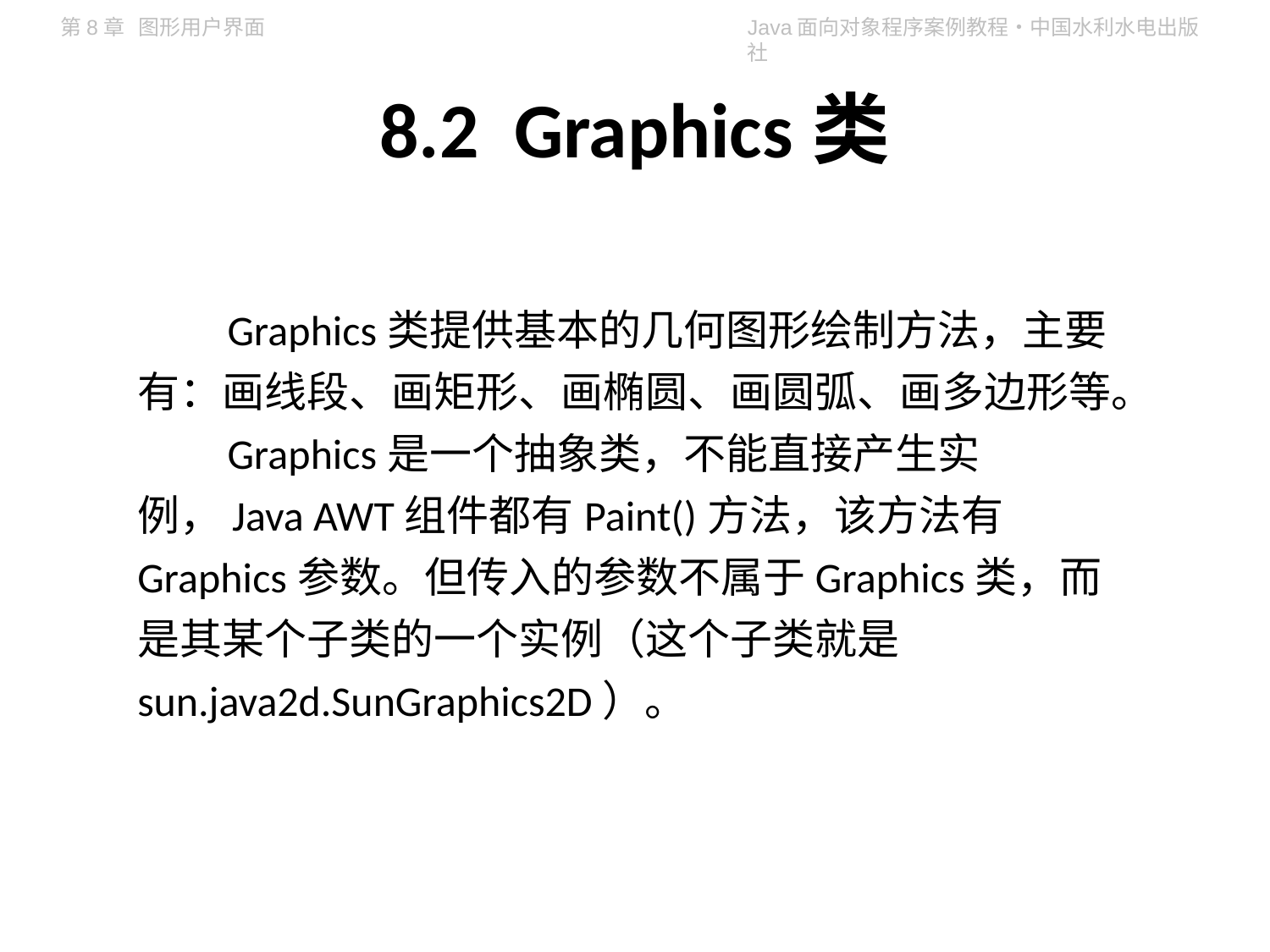

# 8.2  Graphics类
Graphics类提供基本的几何图形绘制方法，主要有：画线段、画矩形、画椭圆、画圆弧、画多边形等。
Graphics是一个抽象类，不能直接产生实例，Java AWT组件都有Paint()方法，该方法有Graphics参数。但传入的参数不属于Graphics类，而是其某个子类的一个实例（这个子类就是sun.java2d.SunGraphics2D）。